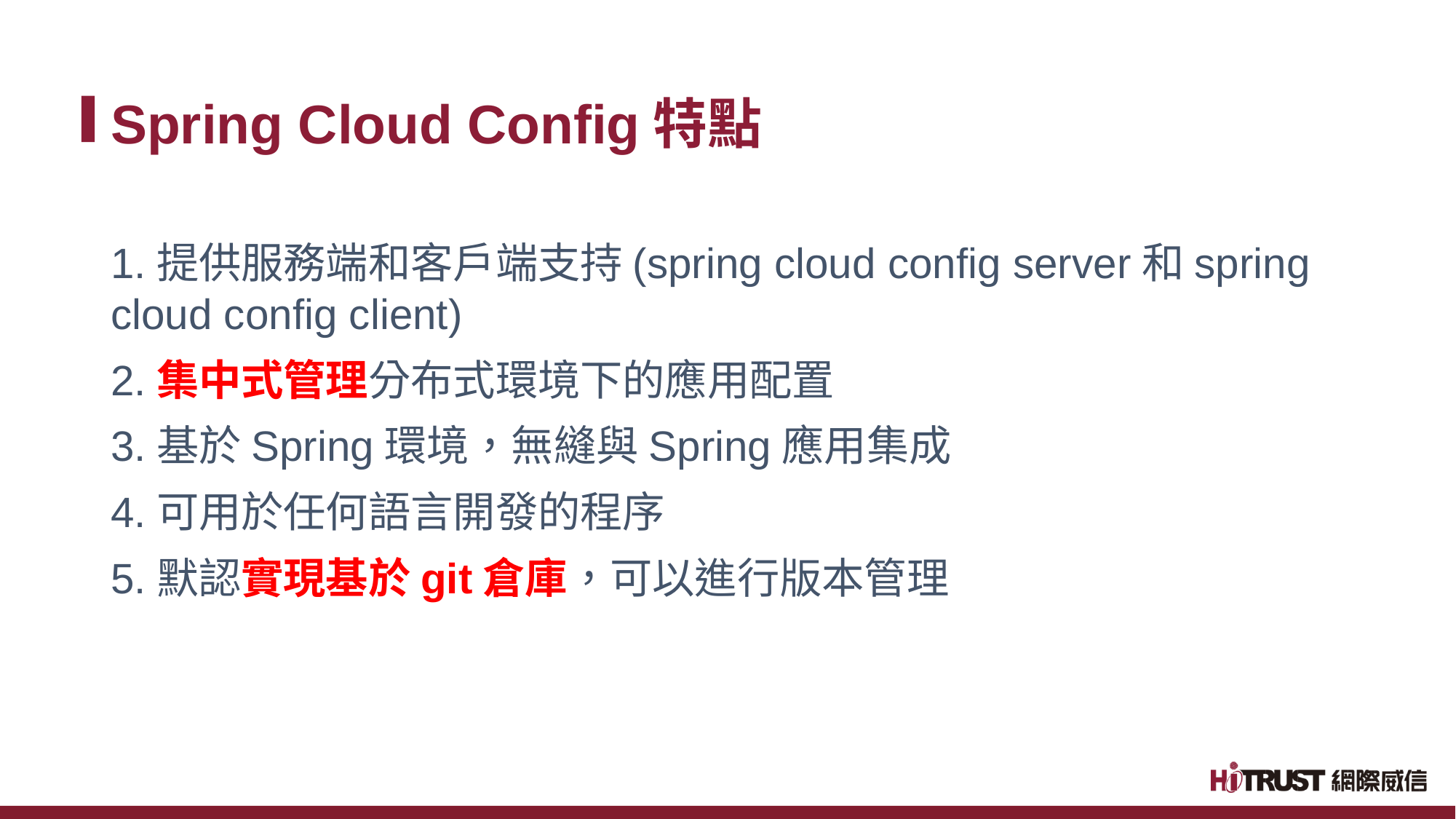

Spring Cloud Config特點

1.提供服務端和客戶端支持(spring cloud config server和spring cloud config client)
2.集中式管理分布式環境下的應用配置
3.基於Spring環境，無縫與Spring應用集成
4.可用於任何語言開發的程序
5.默認實現基於git倉庫，可以進行版本管理